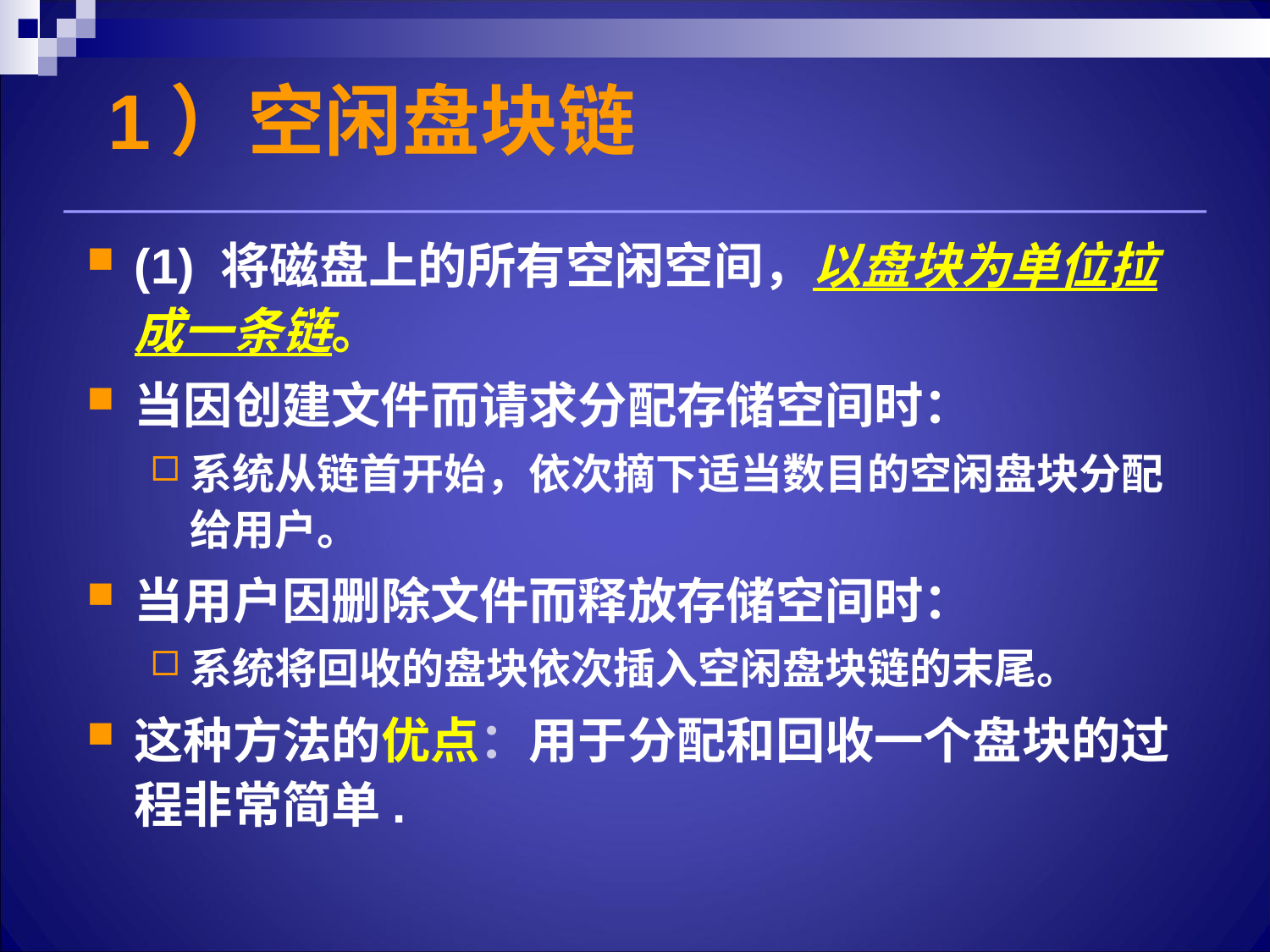

1）空闲盘块链
(1) 将磁盘上的所有空闲空间，以盘块为单位拉成一条链。
当因创建文件而请求分配存储空间时：
系统从链首开始，依次摘下适当数目的空闲盘块分配给用户。
当用户因删除文件而释放存储空间时：
系统将回收的盘块依次插入空闲盘块链的末尾。
这种方法的优点：用于分配和回收一个盘块的过程非常简单.